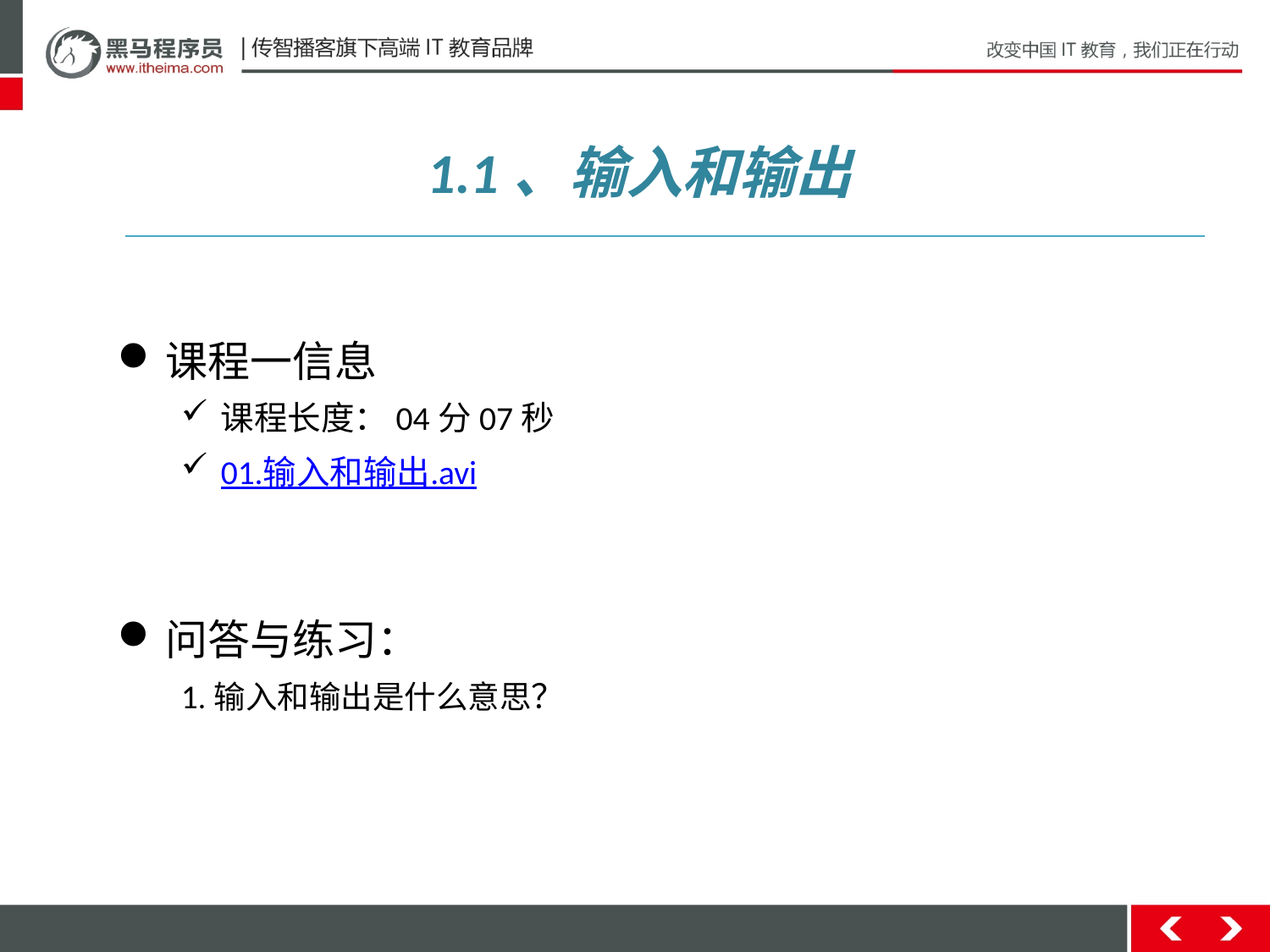

1.1、输入和输出

课程一信息
课程长度：04分07秒
01.输入和输出.avi

问答与练习：
1.输入和输出是什么意思？